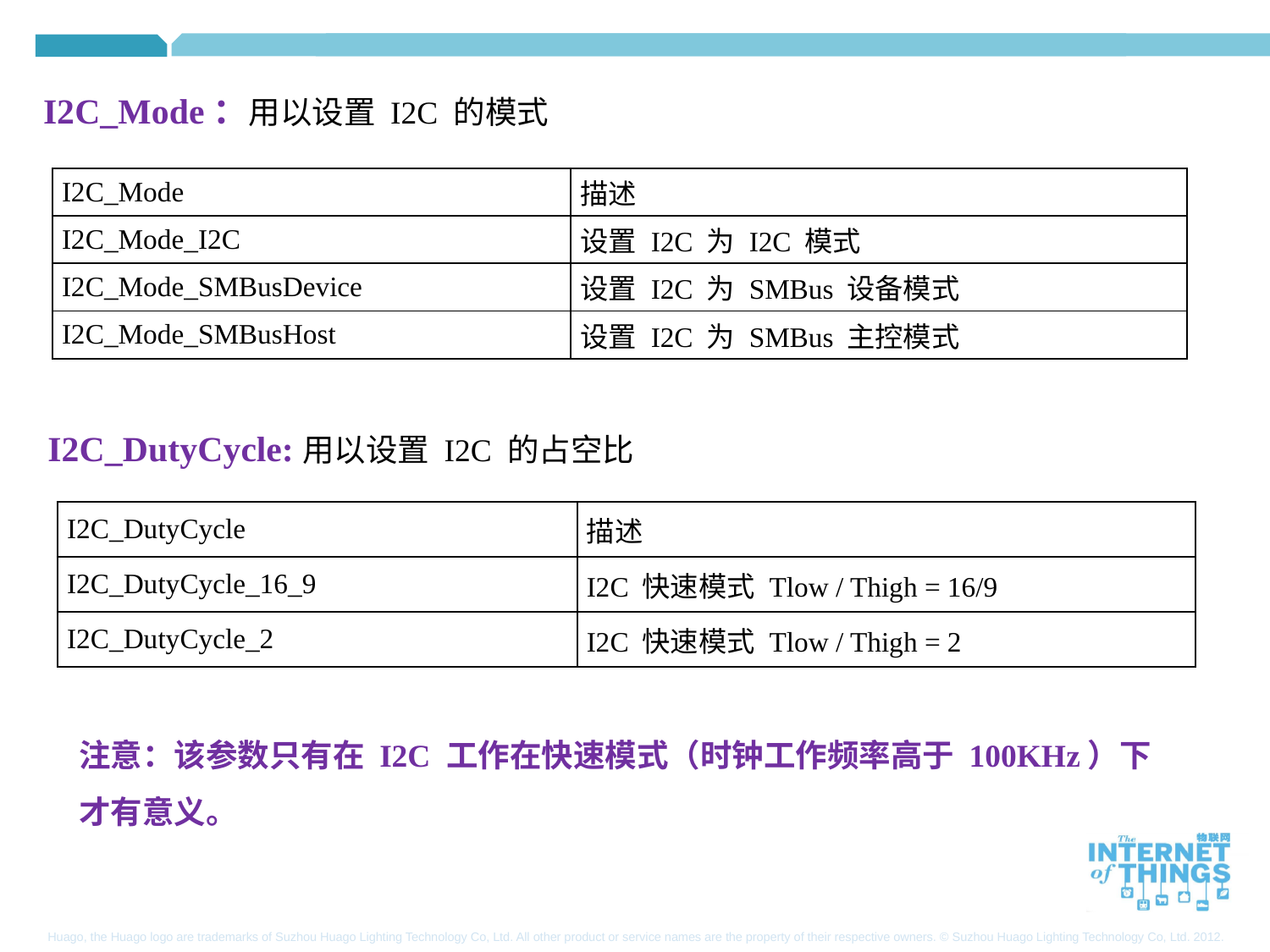

I2C_Mode：用以设置 I2C 的模式
| I2C\_Mode | 描述 |
| --- | --- |
| I2C\_Mode\_I2C | 设置 I2C 为 I2C 模式 |
| I2C\_Mode\_SMBusDevice | 设置 I2C 为 SMBus 设备模式 |
| I2C\_Mode\_SMBusHost | 设置 I2C 为 SMBus 主控模式 |
I2C_DutyCycle:用以设置 I2C 的占空比
| I2C\_DutyCycle | 描述 |
| --- | --- |
| I2C\_DutyCycle\_16\_9 | I2C 快速模式 Tlow / Thigh = 16/9 |
| I2C\_DutyCycle\_2 | I2C 快速模式 Tlow / Thigh = 2 |
注意：该参数只有在 I2C 工作在快速模式（时钟工作频率高于 100KHz）下才有意义。